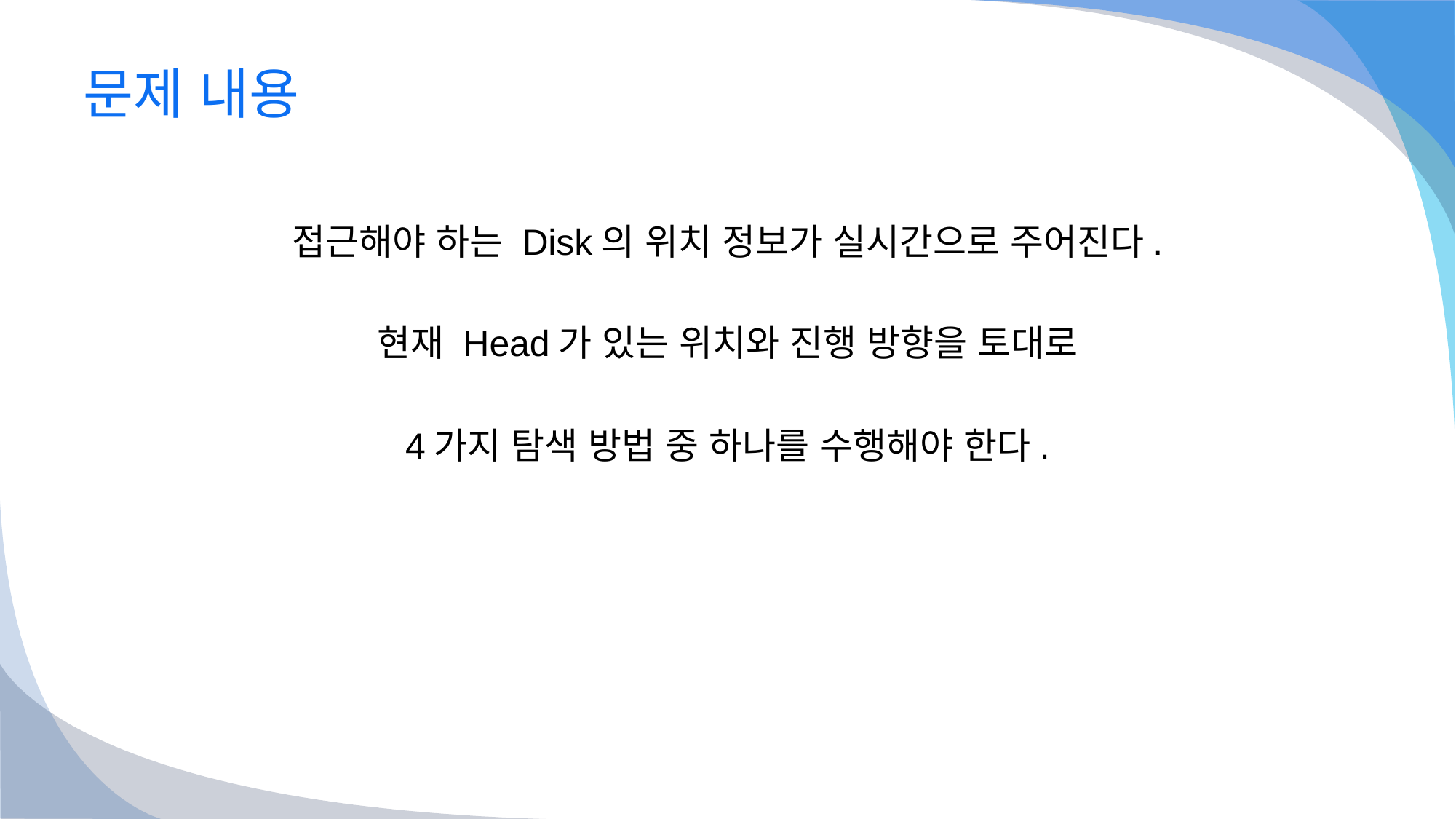

# 문제 내용

접근해야 하는 Disk의 위치 정보가 실시간으로 주어진다.

현재 Head가 있는 위치와 진행 방향을 토대로

4가지 탐색 방법 중 하나를 수행해야 한다.